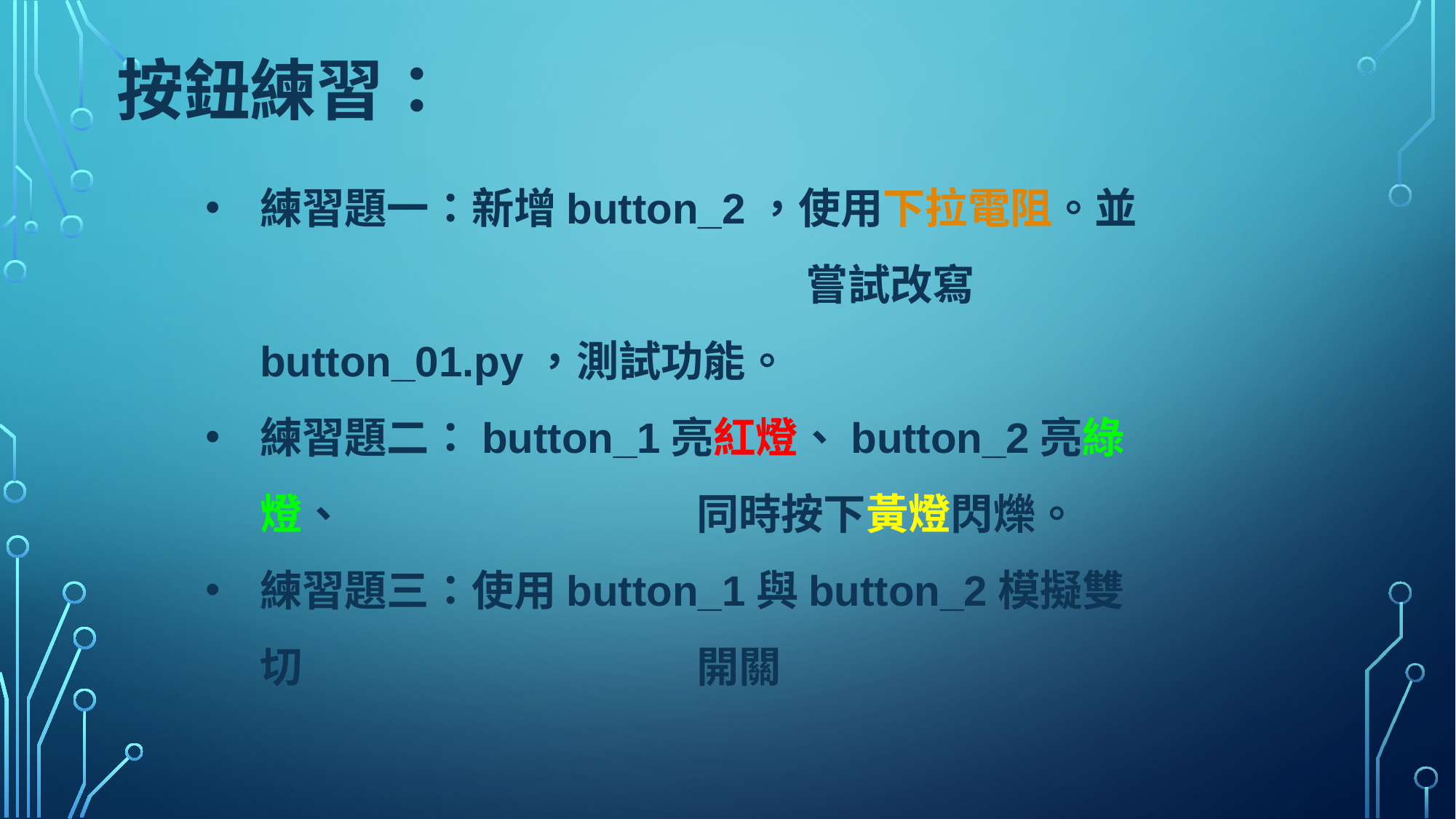

# 按鈕練習：
練習題一：新增button_2，使用下拉電阻。並					嘗試改寫button_01.py，測試功能。
練習題二：button_1亮紅燈、button_2亮綠燈、				同時按下黃燈閃爍。
練習題三：使用button_1與button_2模擬雙切				開關